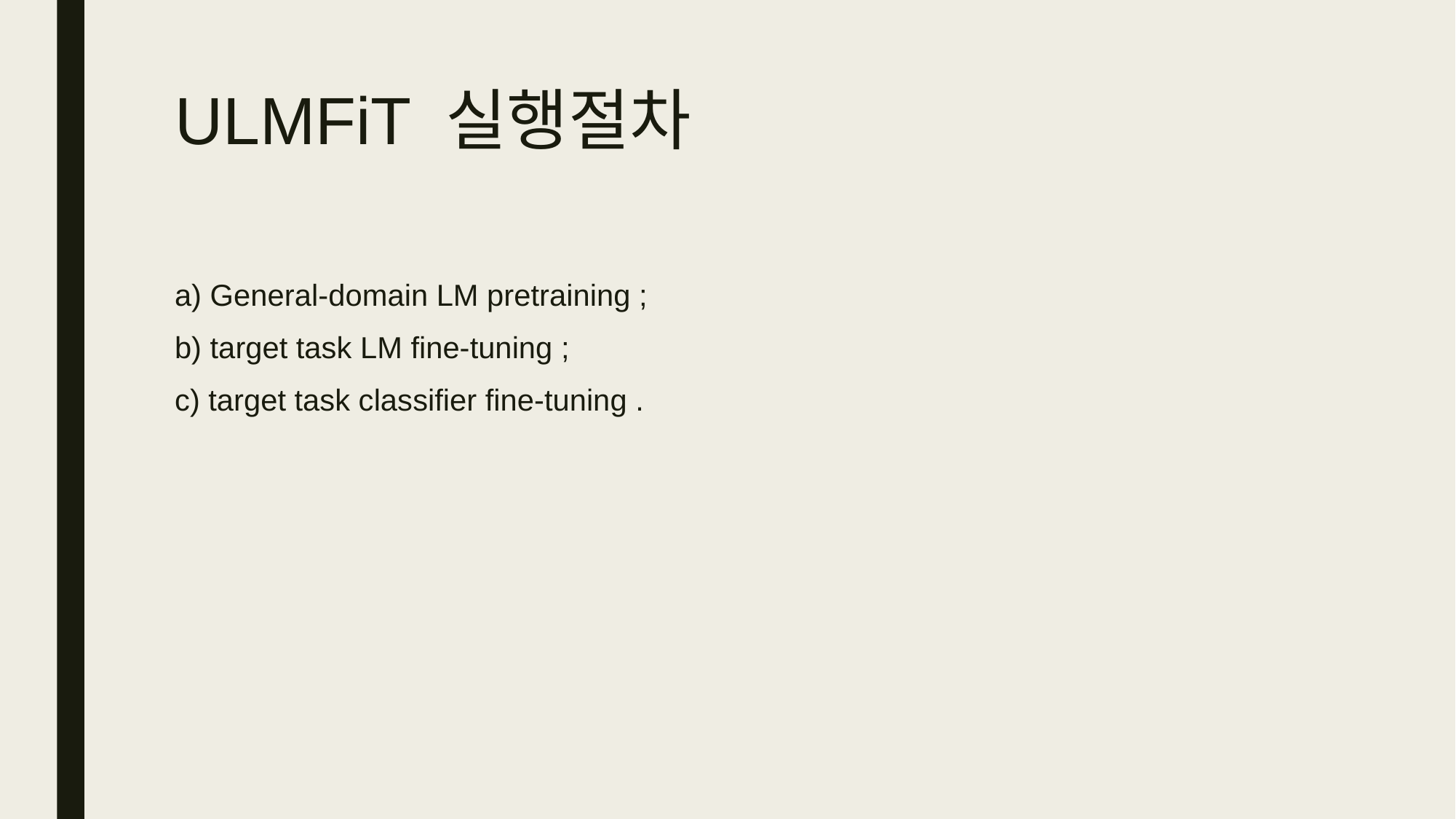

# ULMFiT 실행절차
a) General-domain LM pretraining ;
b) target task LM fine-tuning ;
c) target task classifier fine-tuning .